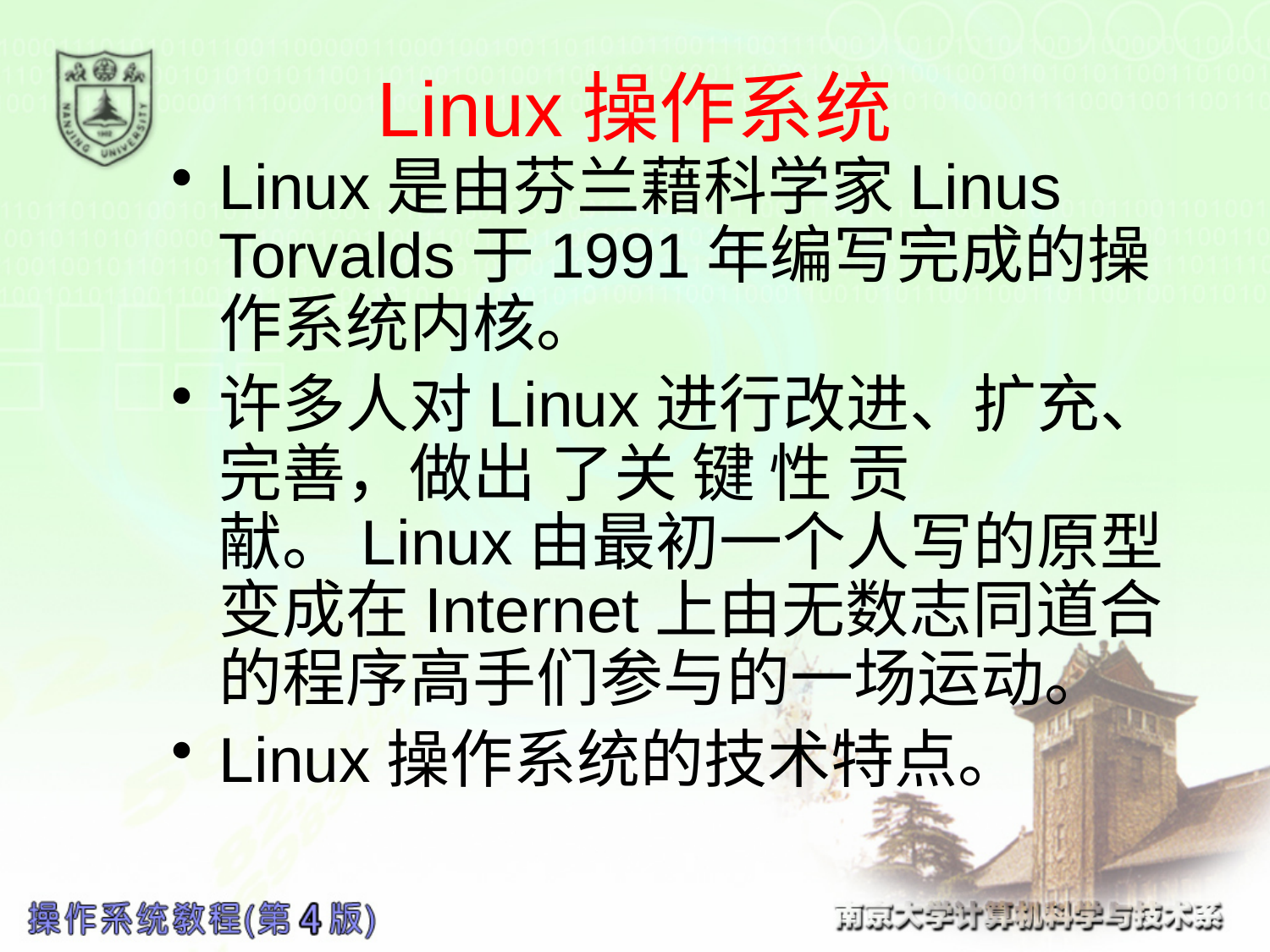

# Linux操作系统
Linux是由芬兰藉科学家Linus Torvalds于1991年编写完成的操作系统内核。
许多人对Linux进行改进、扩充、完善，做出 了关 键 性 贡 献。Linux由最初一个人写的原型变成在Internet上由无数志同道合的程序高手们参与的一场运动。
Linux操作系统的技术特点。